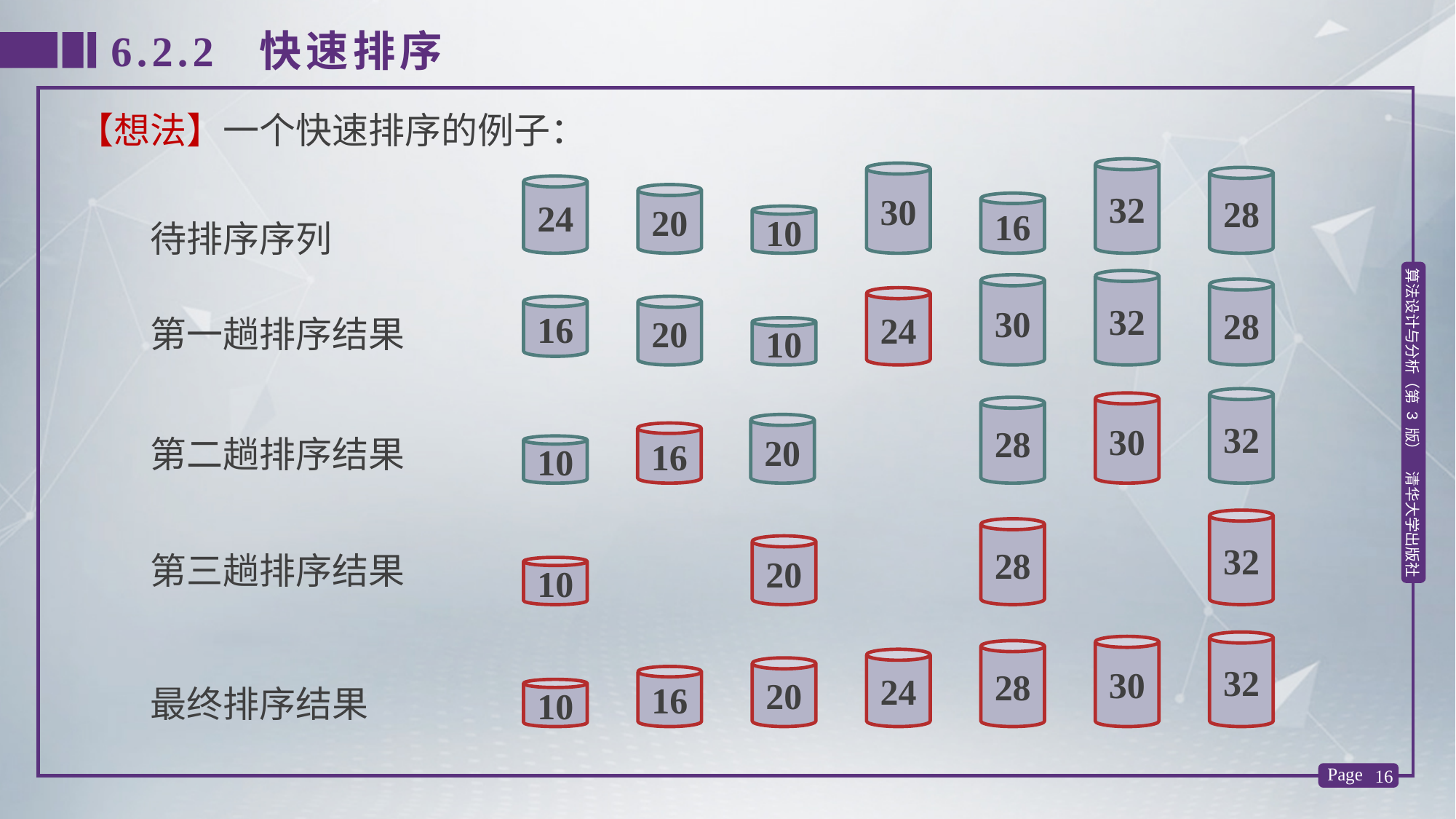

6.2.2  快速排序
【想法】一个快速排序的例子：
32
30
28
24
20
16
10
待排序序列
32
30
28
24
16
20
第一趟排序结果
10
32
30
28
20
16
第二趟排序结果
10
32
28
20
第三趟排序结果
10
32
30
28
24
20
16
最终排序结果
10